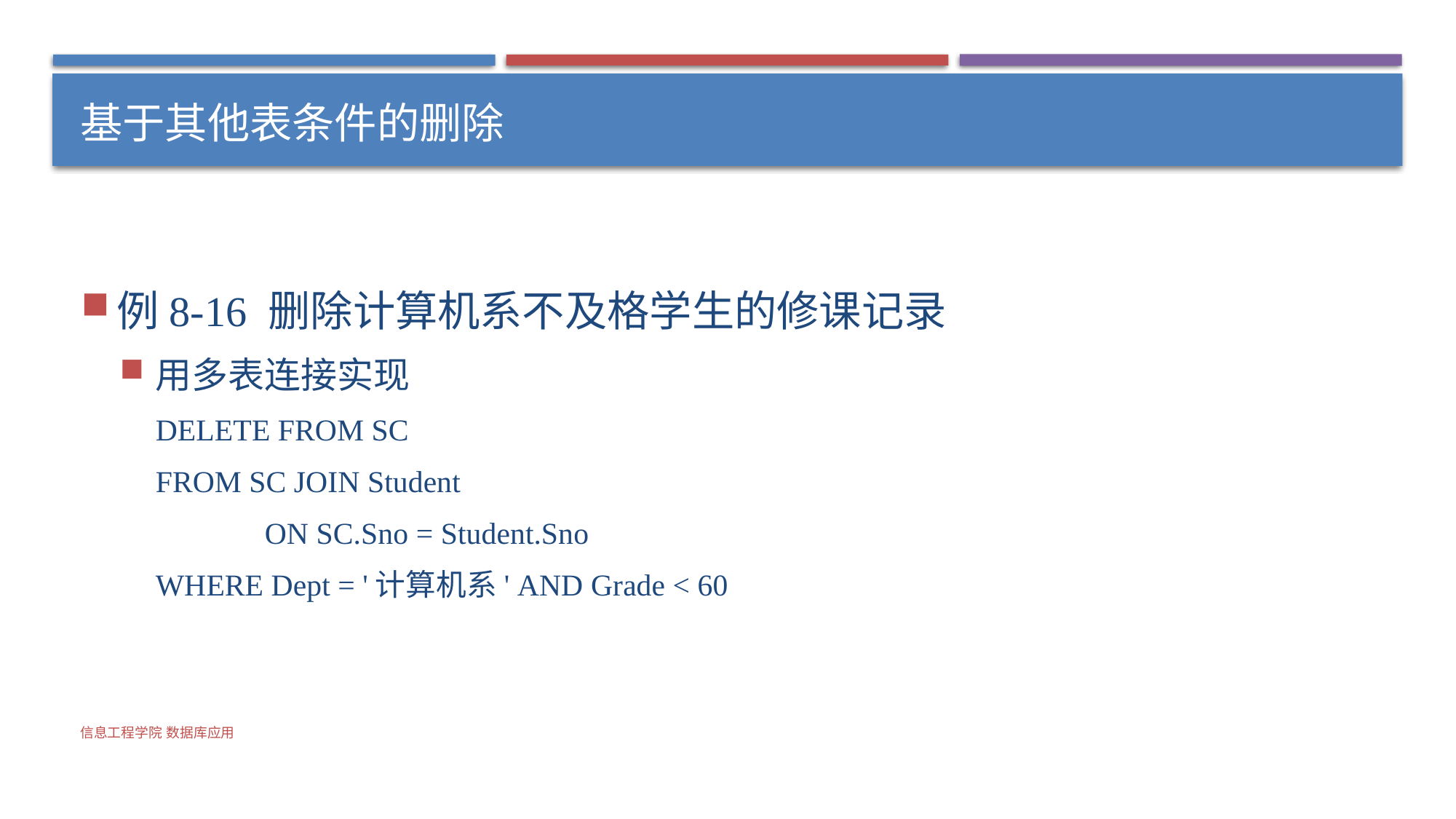

# 基于其他表条件的删除
例8-16 删除计算机系不及格学生的修课记录
用多表连接实现
DELETE FROM SC
FROM SC JOIN Student
	ON SC.Sno = Student.Sno
WHERE Dept = '计算机系' AND Grade < 60
信息工程学院 数据库应用
26